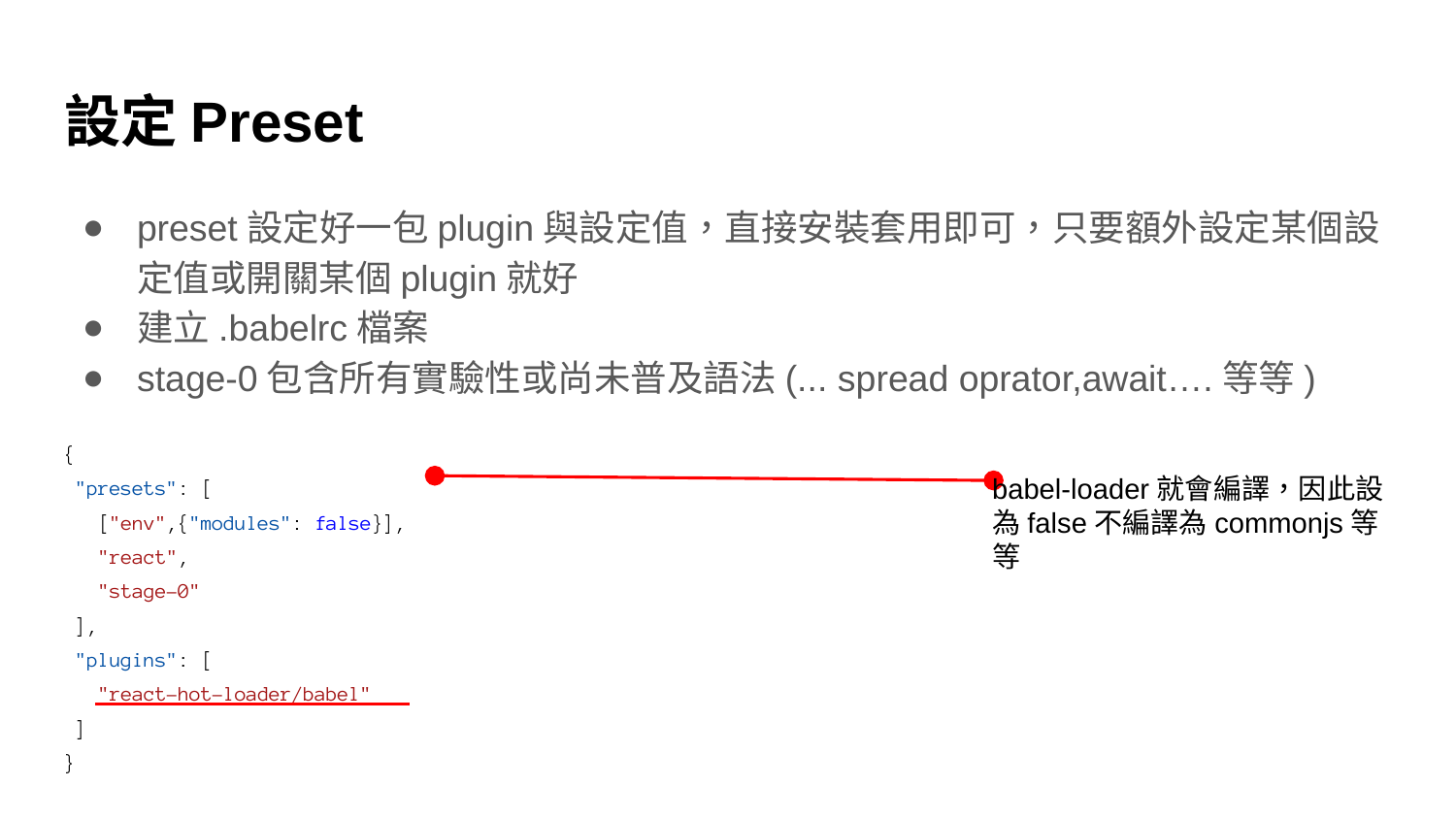

# 設定Preset
preset設定好一包plugin與設定值，直接安裝套用即可，只要額外設定某個設定值或開關某個plugin就好
建立.babelrc檔案
stage-0包含所有實驗性或尚未普及語法(... spread oprator,await….等等)
{
 "presets": [
   ["env",{"modules": false}],
   "react",
   "stage-0"
 ],
 "plugins": [
   "react-hot-loader/babel"
 ]
}

babel-loader就會編譯，因此設為false不編譯為commonjs等等